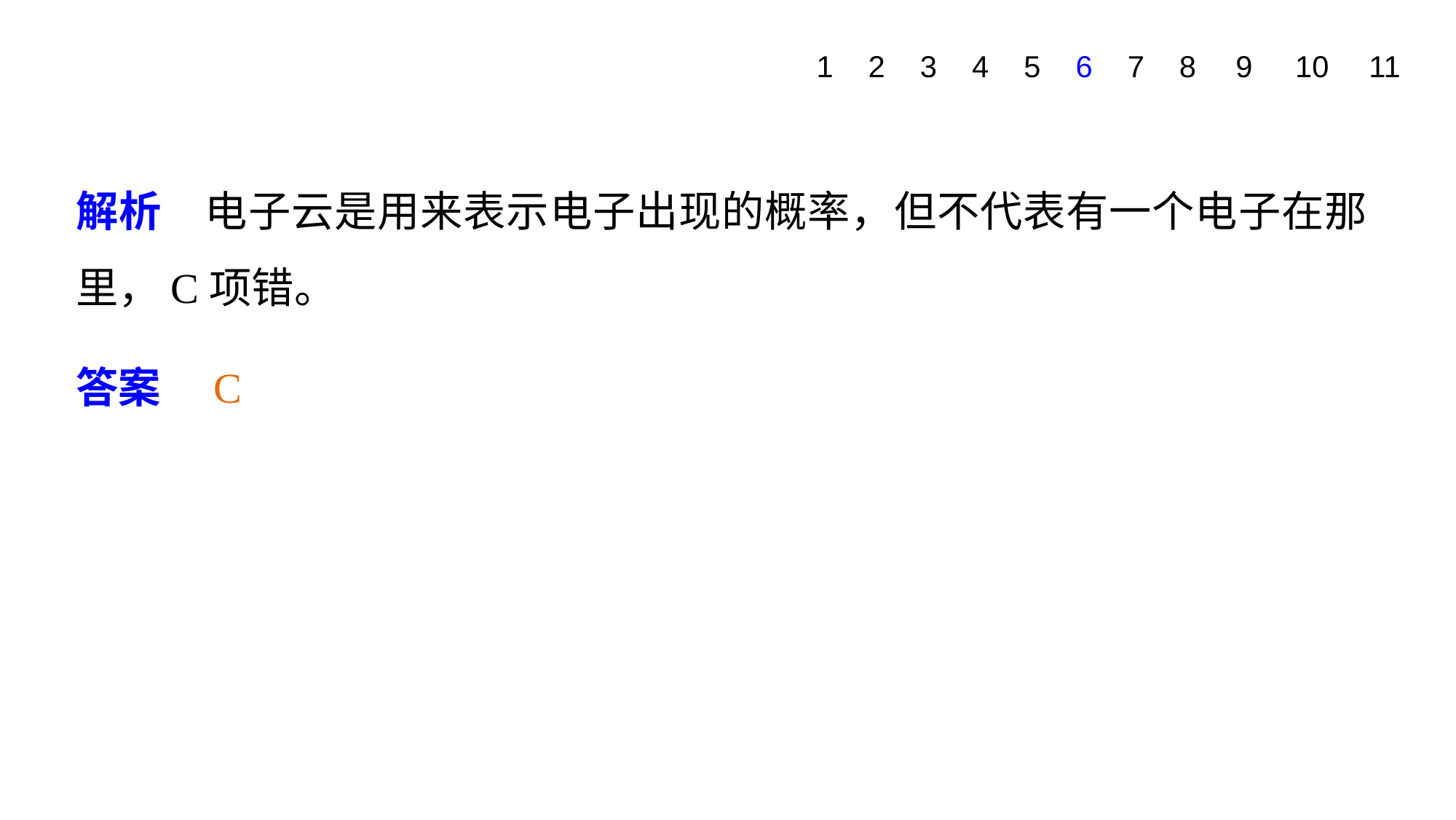

1
2
3
4
5
6
7
8
9
10
11
解析　电子云是用来表示电子出现的概率，但不代表有一个电子在那里，C项错。
答案　C